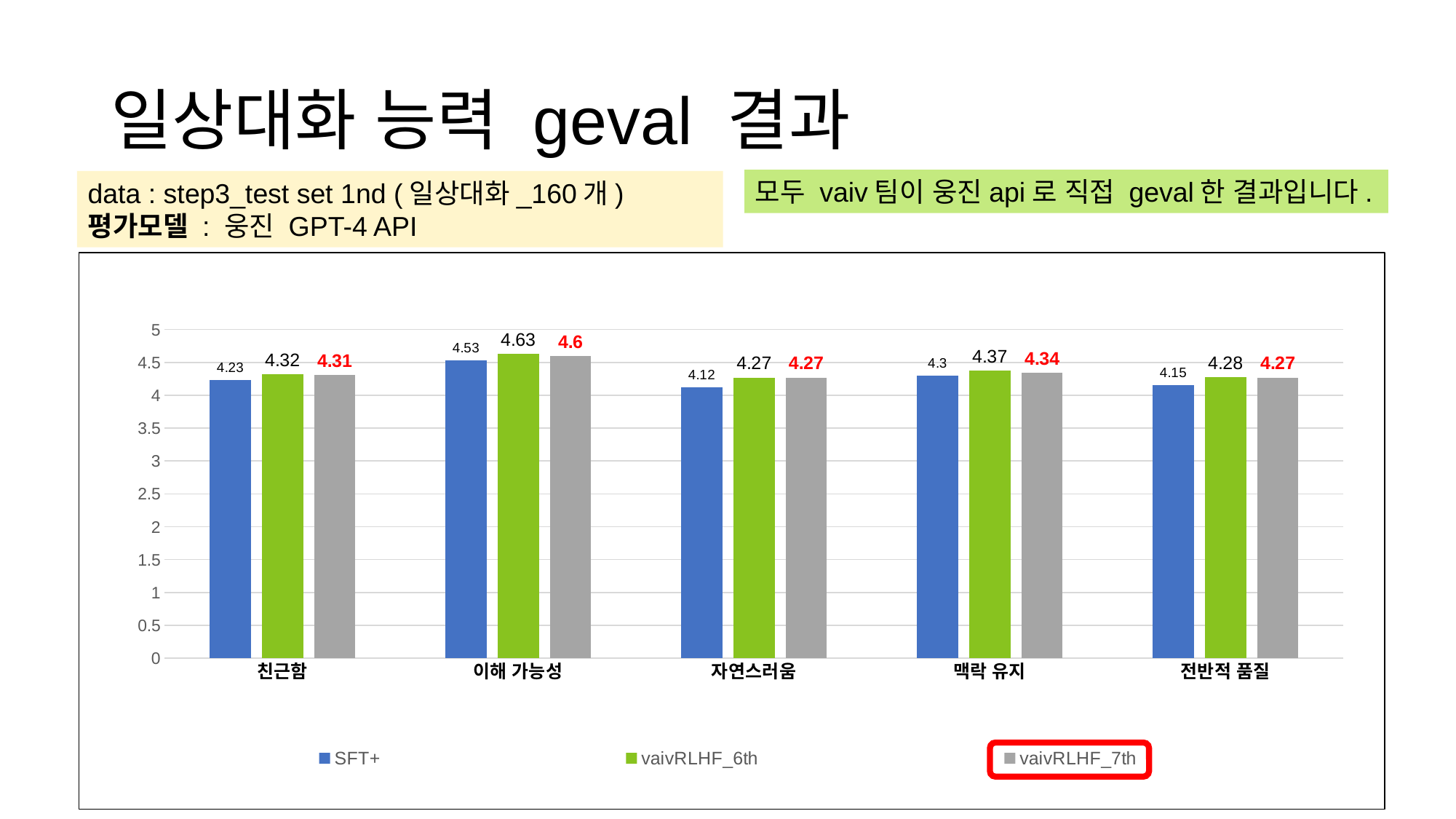

# 일상대화 능력 geval 결과
모두 vaiv팀이 웅진api로 직접 geval한 결과입니다.
data : step3_test set 1nd (일상대화_160개)
평가모델 : 웅진 GPT-4 API

### Chart

| Category | SFT+ | vaivRLHF_6th | vaivRLHF_7th |
|---|---|---|---|
| 친근함 | 4.23 | 4.32 | 4.31 |
| 이해 가능성 | 4.53 | 4.63 | 4.6 |
| 자연스러움 | 4.12 | 4.27 | 4.27 |
| 맥락 유지 | 4.3 | 4.37 | 4.34 |
| 전반적 품질 | 4.15 | 4.28 | 4.27 |